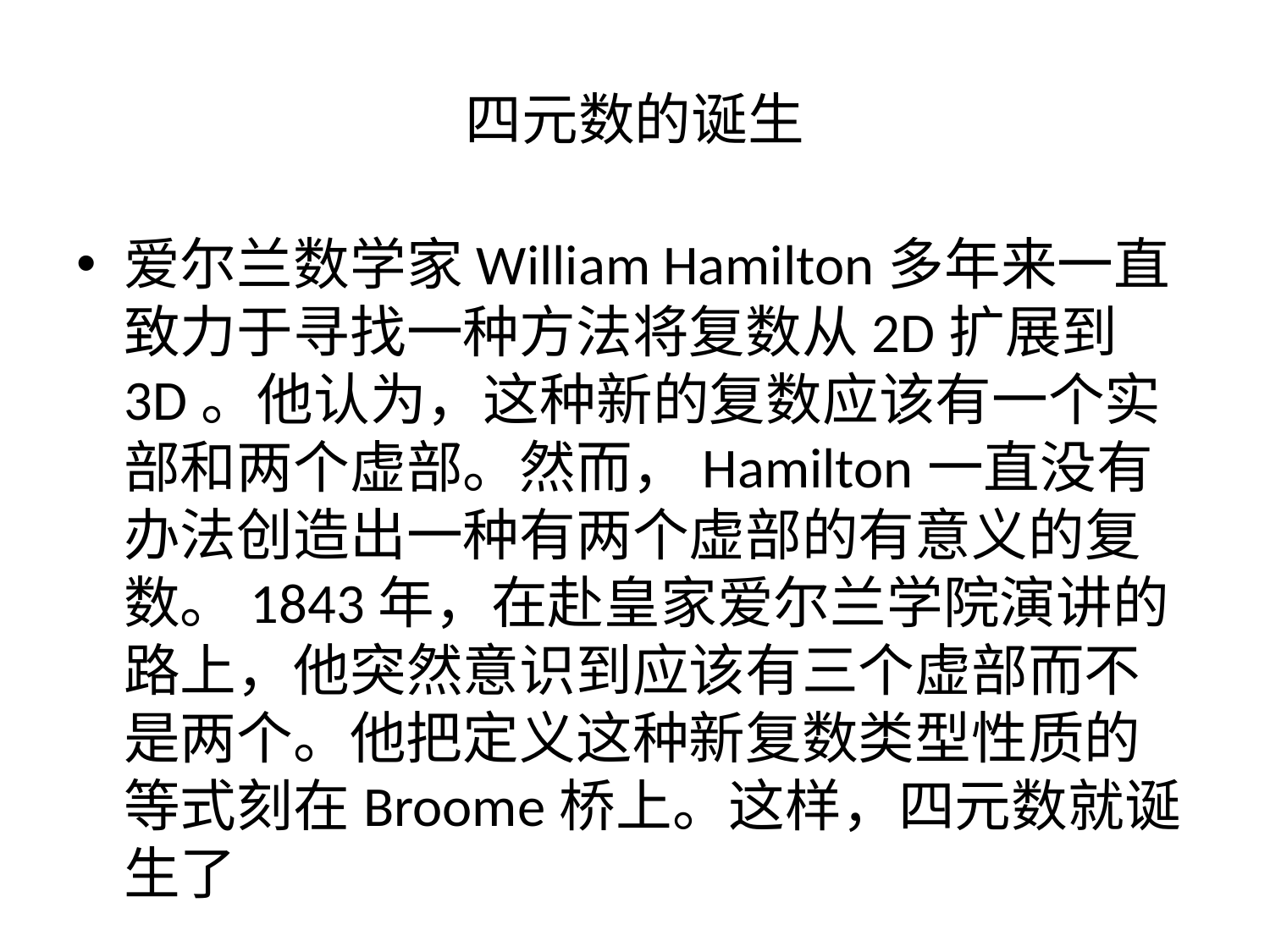

# 四元数的诞生
爱尔兰数学家William Hamilton多年来一直致力于寻找一种方法将复数从2D扩展到3D。他认为，这种新的复数应该有一个实部和两个虚部。然而，Hamilton一直没有办法创造出一种有两个虚部的有意义的复数。1843年，在赴皇家爱尔兰学院演讲的路上，他突然意识到应该有三个虚部而不是两个。他把定义这种新复数类型性质的等式刻在Broome桥上。这样，四元数就诞生了